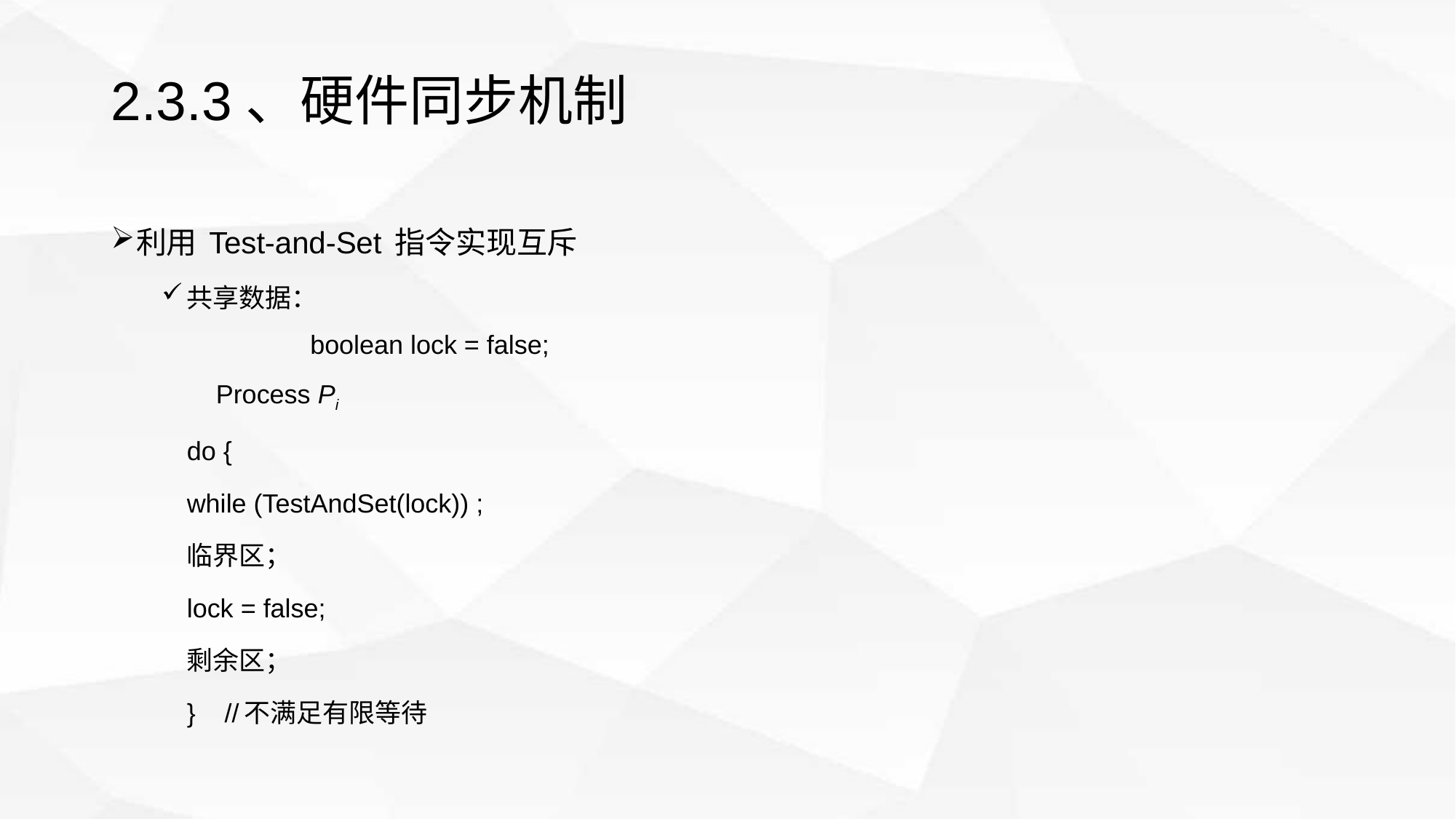

# 2.3.3、硬件同步机制
利用 Test-and-Set 指令实现互斥
共享数据：
	boolean lock = false;
    Process Pi
		do {
			while (TestAndSet(lock)) ;
				临界区；
			lock = false;
				剩余区；
		}    //不满足有限等待